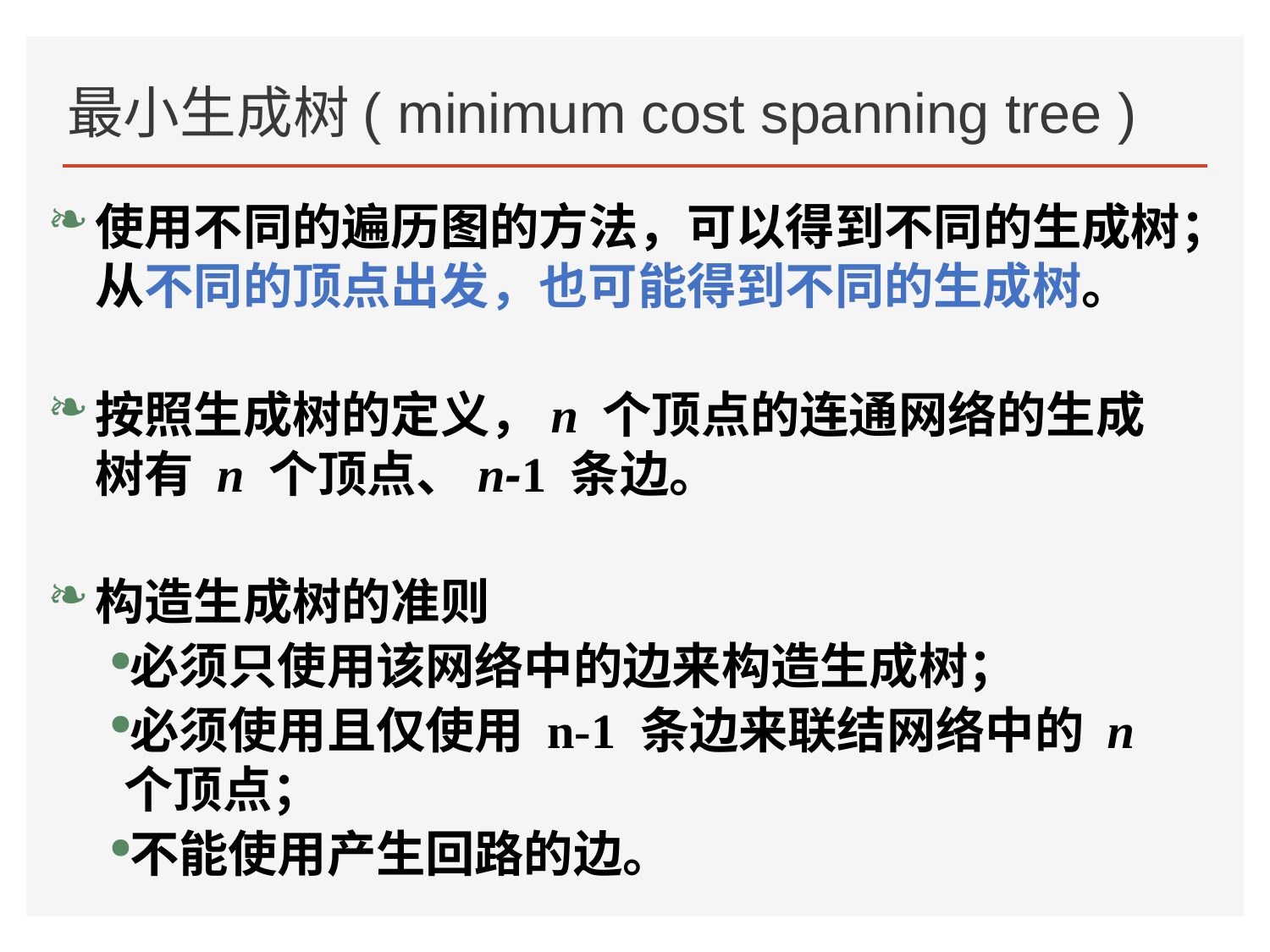

# 最小生成树( minimum cost spanning tree )
使用不同的遍历图的方法，可以得到不同的生成树；从不同的顶点出发，也可能得到不同的生成树。

按照生成树的定义，n 个顶点的连通网络的生成树有 n 个顶点、n-1 条边。

构造生成树的准则
必须只使用该网络中的边来构造生成树；
必须使用且仅使用 n-1 条边来联结网络中的 n 个顶点；
不能使用产生回路的边。